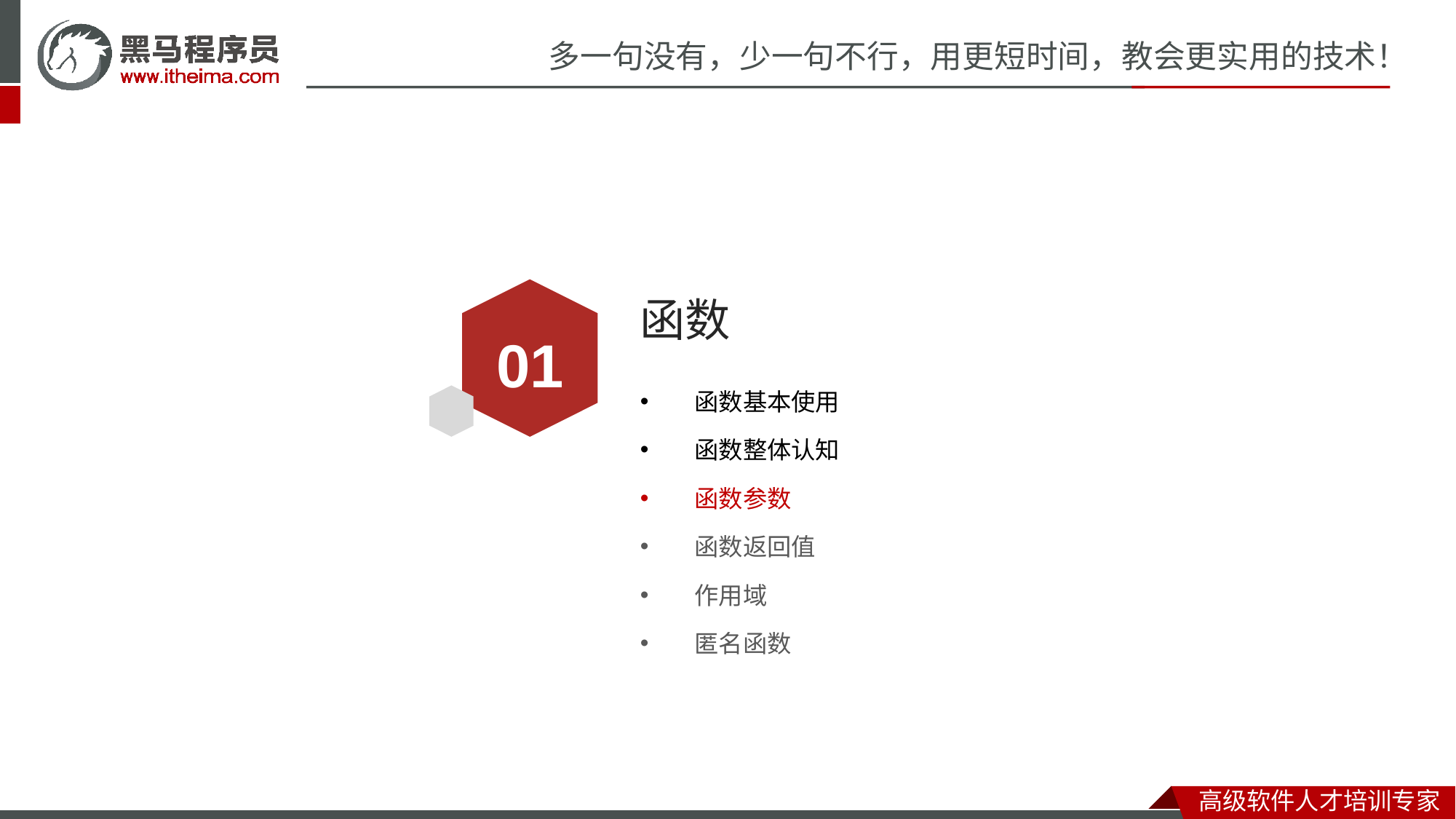

# 函数
01
函数基本使用
函数整体认知
函数参数
函数返回值
作用域
匿名函数